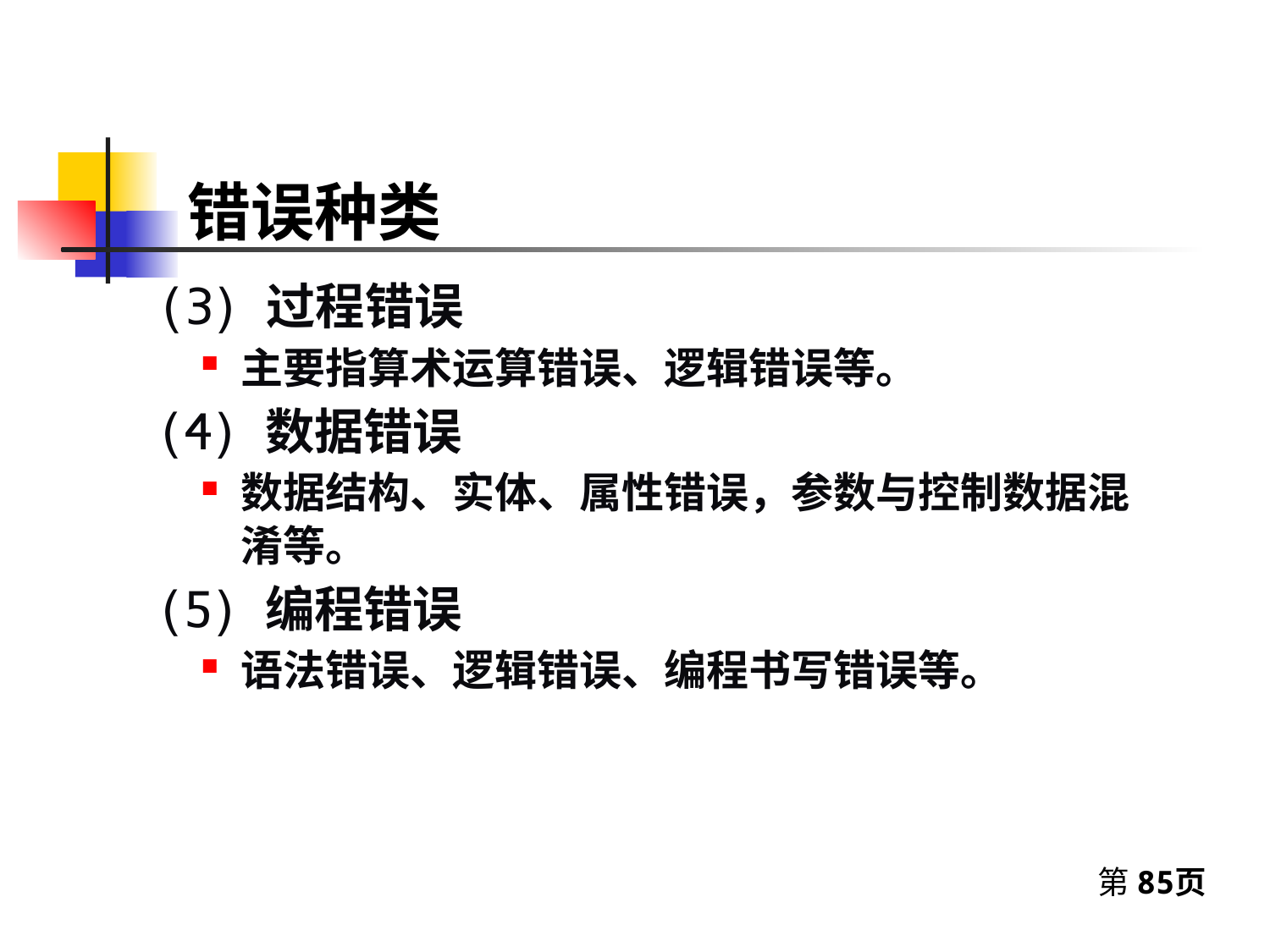

错误种类
  (3) 过程错误
主要指算术运算错误、逻辑错误等。
  (4) 数据错误
数据结构、实体、属性错误，参数与控制数据混淆等。
  (5) 编程错误
语法错误、逻辑错误、编程书写错误等。